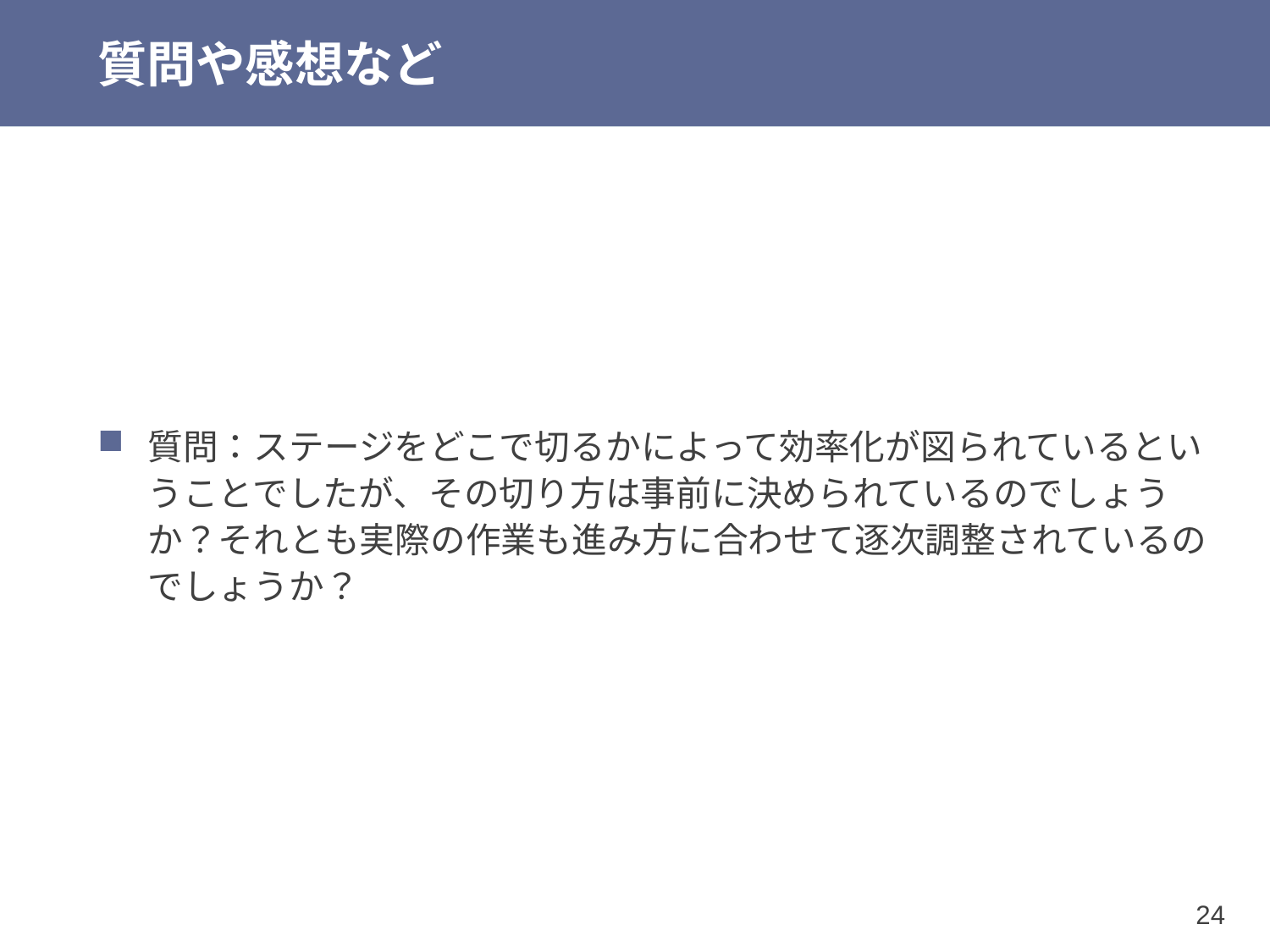

# 質問や感想など
質問：ステージをどこで切るかによって効率化が図られているということでしたが、その切り方は事前に決められているのでしょうか？それとも実際の作業も進み方に合わせて逐次調整されているのでしょうか？